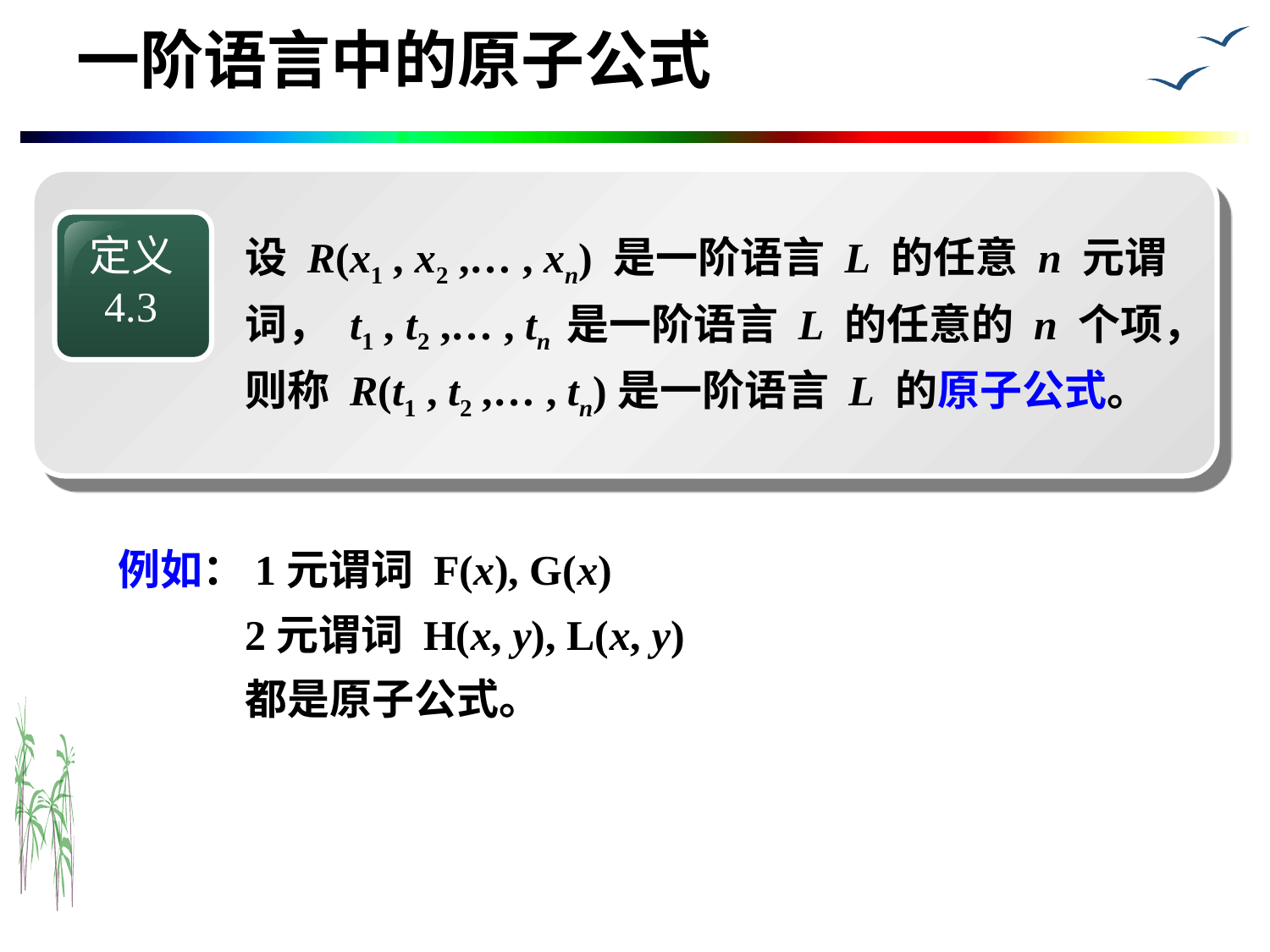

# 一阶语言中的原子公式

设 R(x1 , x2 ,… , xn) 是一阶语言 L 的任意 n 元谓词， t1 , t2 ,… , tn 是一阶语言 L 的任意的 n 个项，则称 R(t1 , t2 ,… , tn)是一阶语言 L 的原子公式。

定义
4.3
例如：1元谓词 F(x), G(x)
	2元谓词 H(x, y), L(x, y)
	都是原子公式。